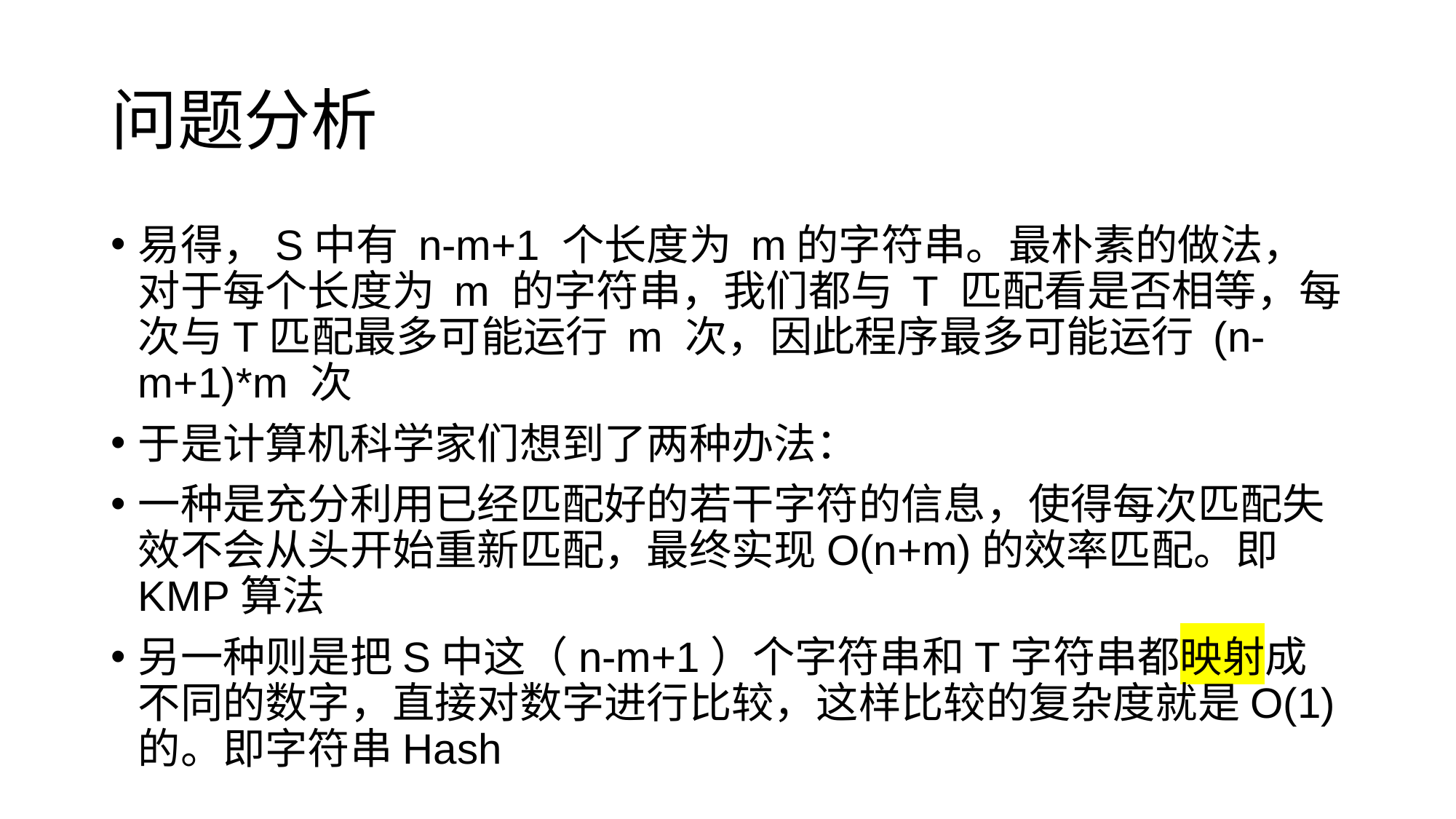

# 问题分析
易得，S中有 n-m+1 个长度为 m的字符串。最朴素的做法，对于每个长度为 m 的字符串，我们都与 T 匹配看是否相等，每次与T匹配最多可能运行 m 次，因此程序最多可能运行 (n-m+1)*m 次
于是计算机科学家们想到了两种办法：
一种是充分利用已经匹配好的若干字符的信息，使得每次匹配失效不会从头开始重新匹配，最终实现O(n+m)的效率匹配。即KMP算法
另一种则是把S中这（n-m+1）个字符串和T字符串都映射成不同的数字，直接对数字进行比较，这样比较的复杂度就是O(1)的。即字符串Hash